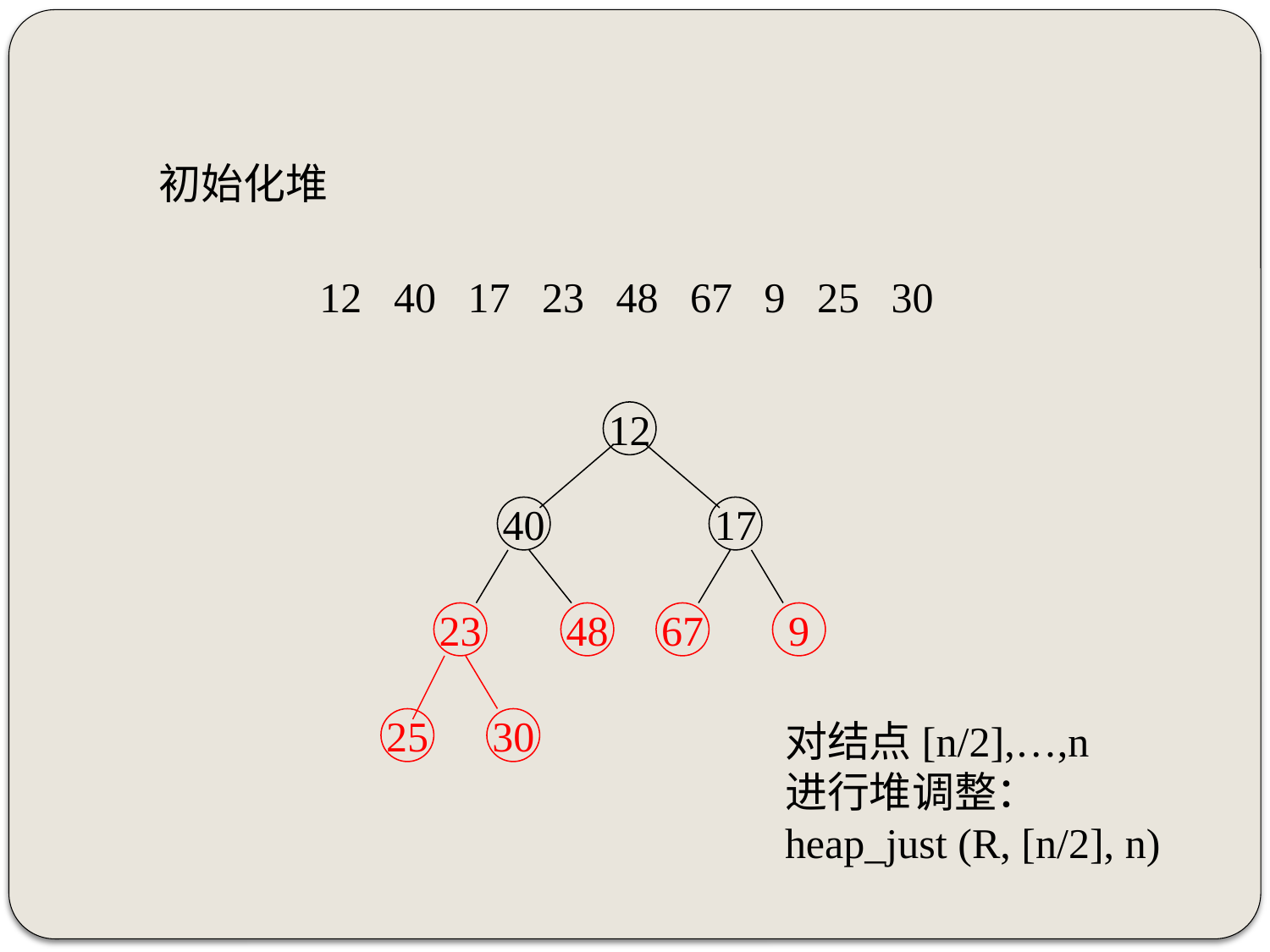

初始化堆
12   40   17   23   48   67   9   25   30
12

40
17

23
48
67
9

25
30
对结点[n/2],…,n
进行堆调整：
heap_just (R, [n/2], n)